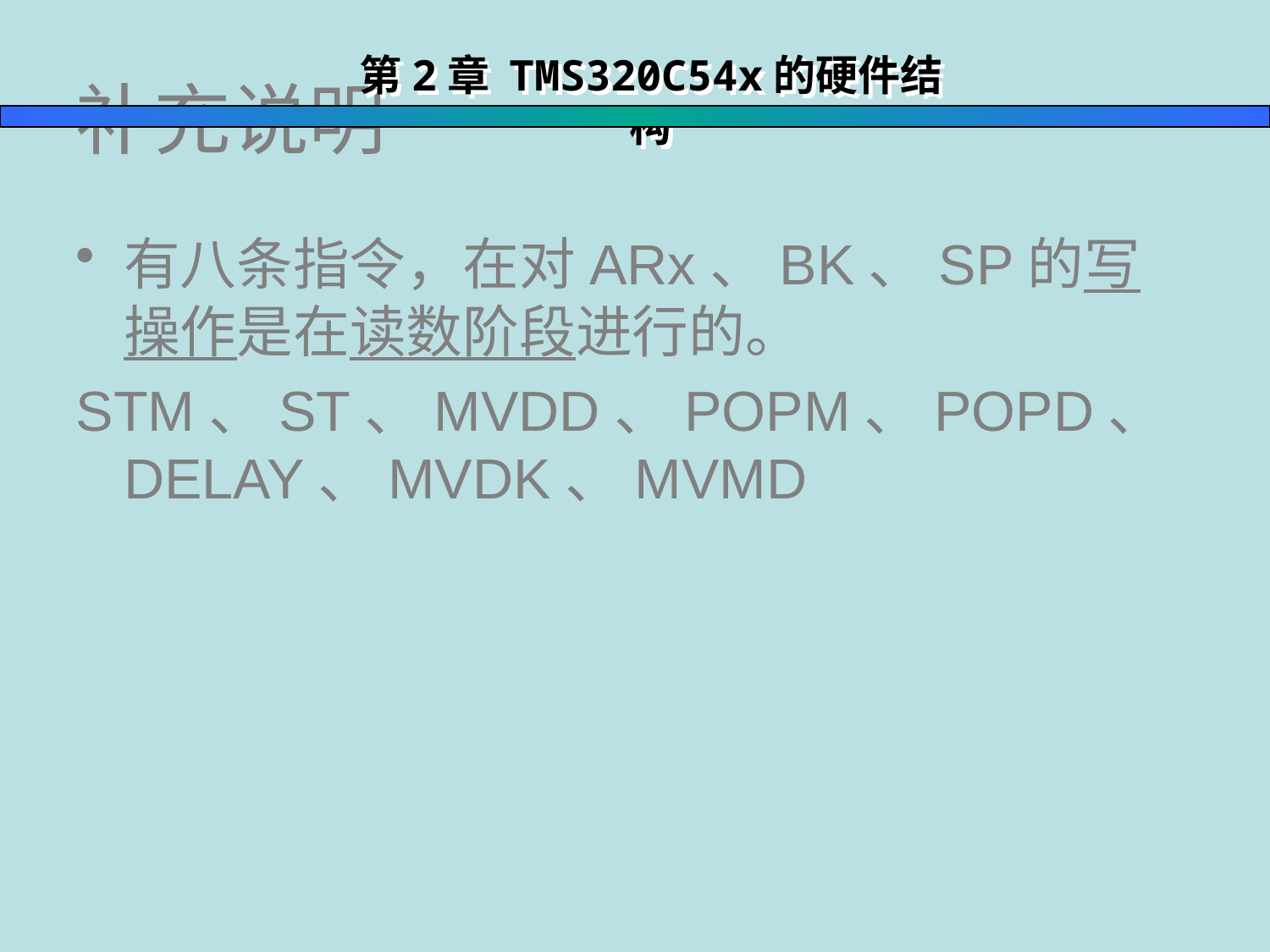

# 补充说明
第2章 TMS320C54x的硬件结构

有八条指令，在对ARx、BK、SP的写操作是在读数阶段进行的。
STM、ST、MVDD、POPM、POPD、DELAY、MVDK、MVMD
164